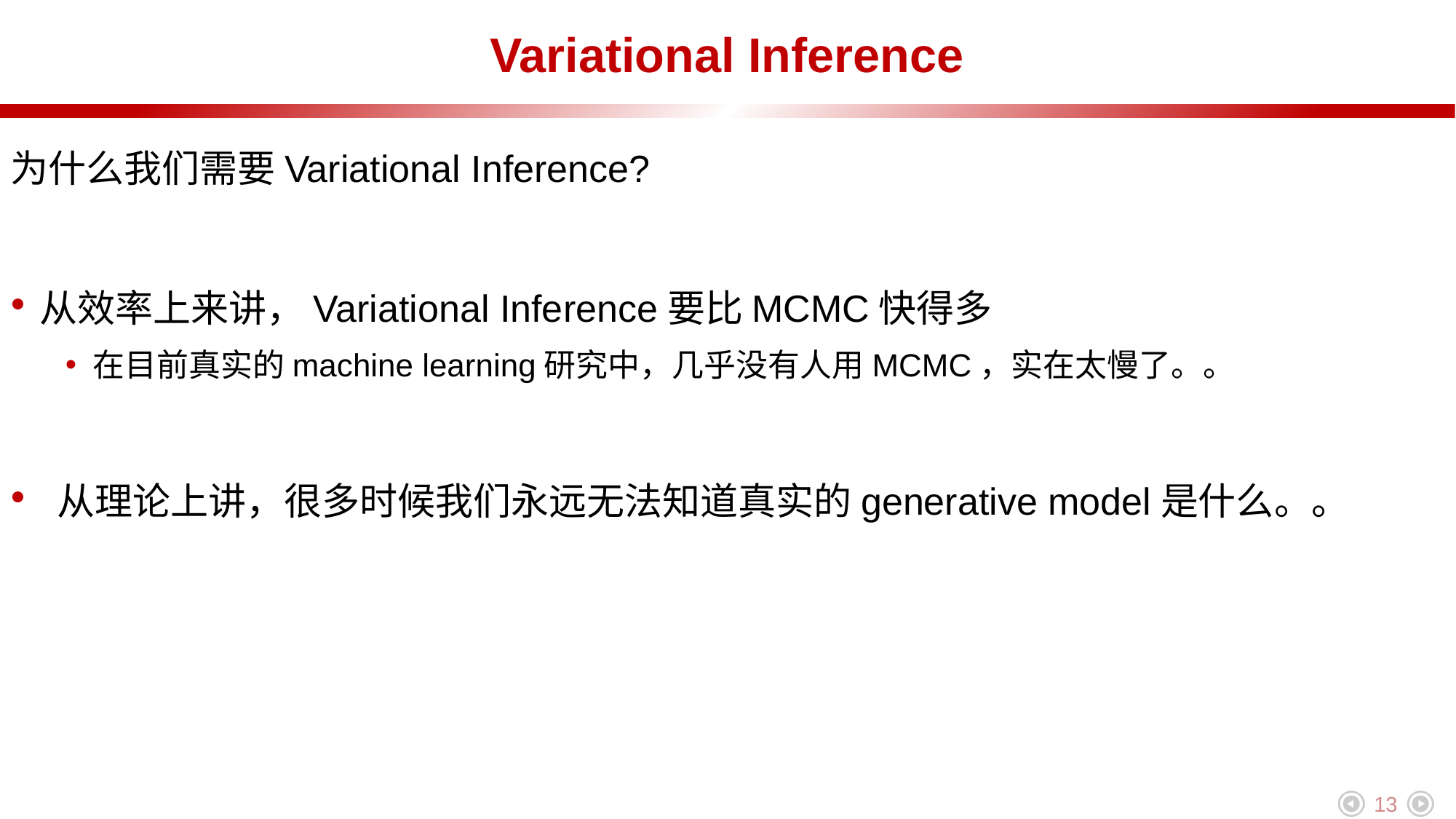

# Variational Inference
为什么我们需要Variational Inference?

从效率上来讲，Variational Inference要比MCMC快得多
在目前真实的machine learning研究中，几乎没有人用MCMC，实在太慢了。。

 从理论上讲，很多时候我们永远无法知道真实的generative model是什么。。
13